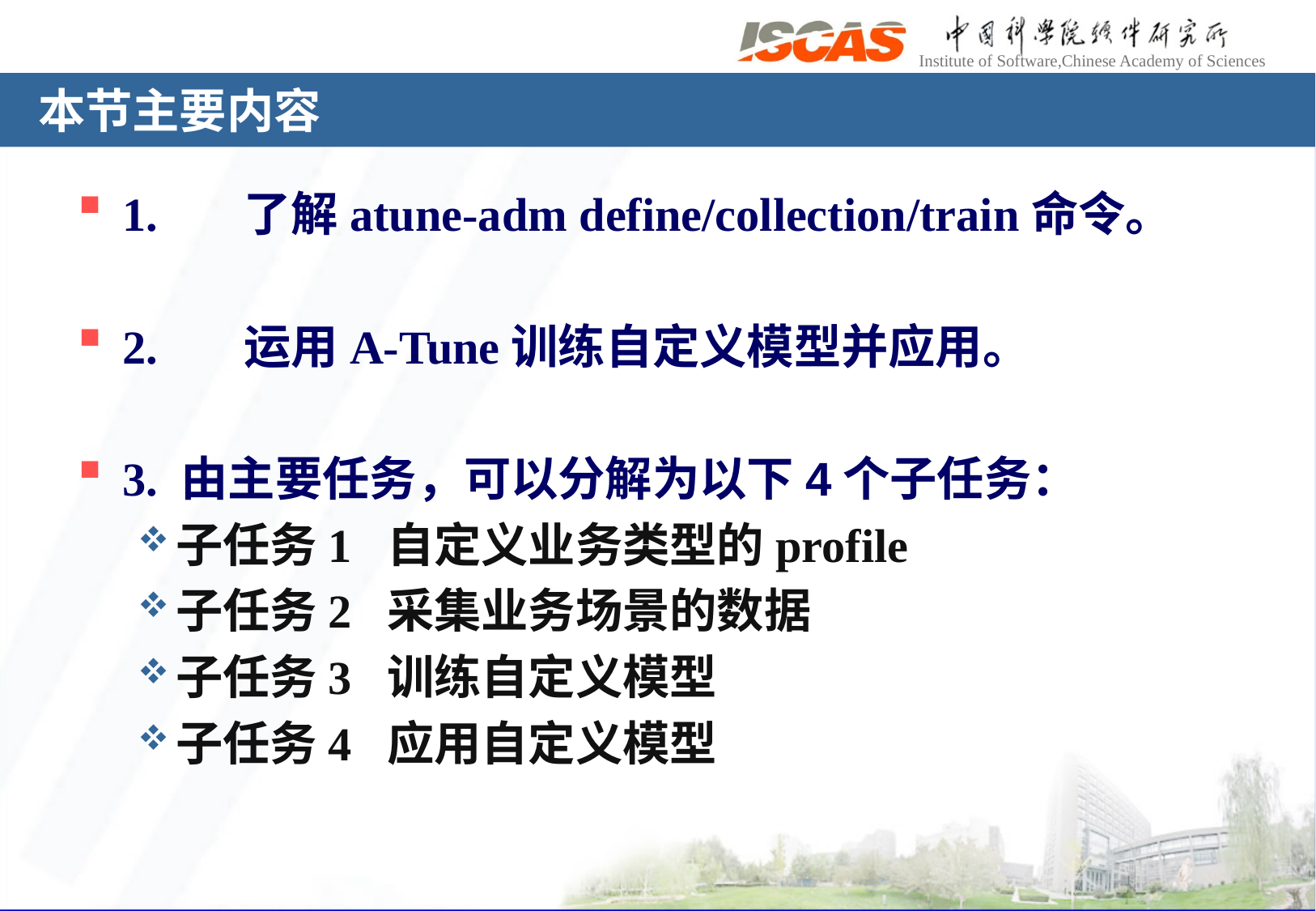

# 本节主要内容
1.	了解atune-adm define/collection/train命令。

2.	运用A-Tune训练自定义模型并应用。

3. 由主要任务，可以分解为以下4个子任务：
子任务1  自定义业务类型的profile
子任务2  采集业务场景的数据
子任务3  训练自定义模型
子任务4  应用自定义模型